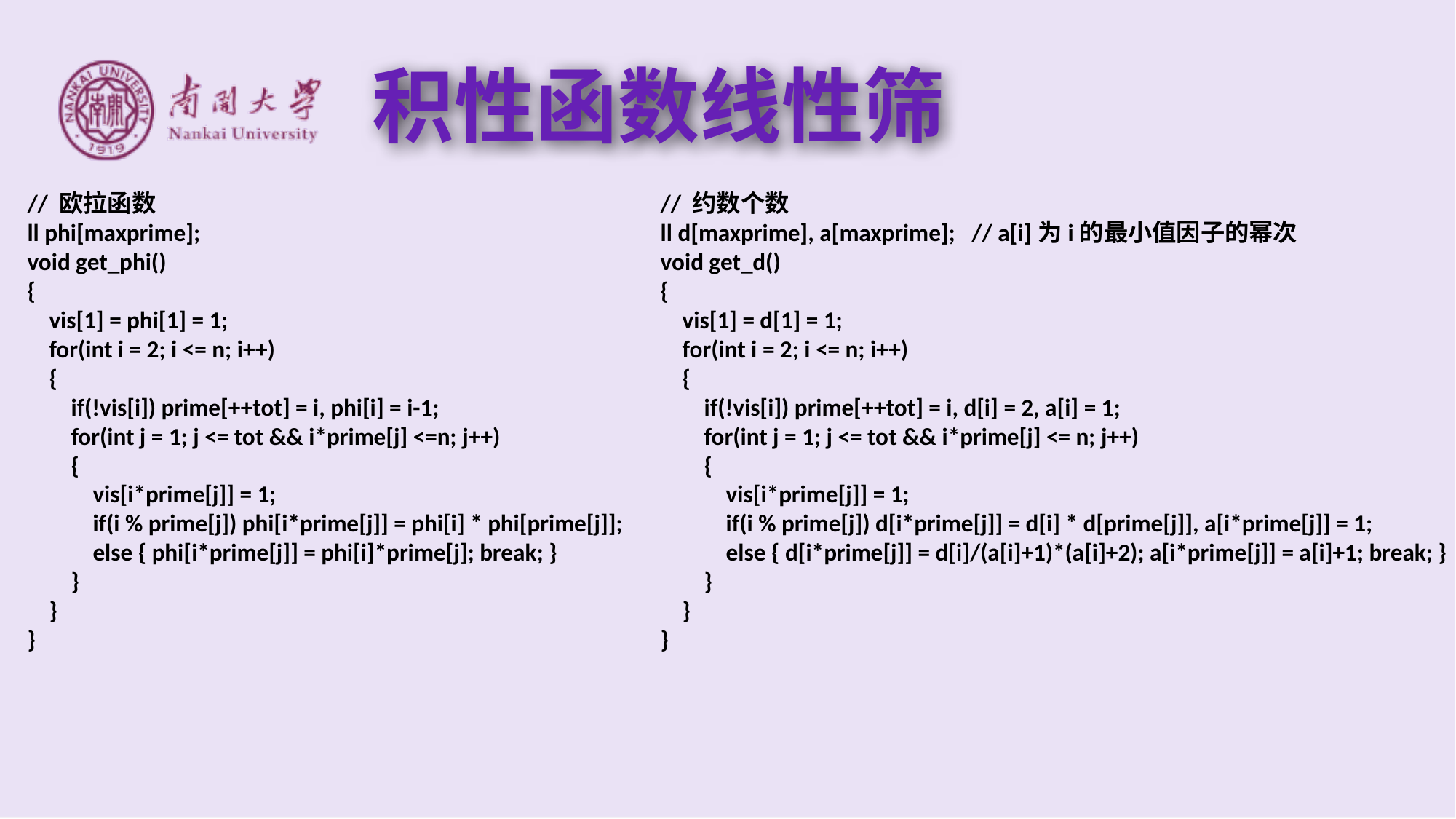

积性函数线性筛
// 欧拉函数
ll phi[maxprime];
void get_phi()
{
    vis[1] = phi[1] = 1;
    for(int i = 2; i <= n; i++)
    {
        if(!vis[i]) prime[++tot] = i, phi[i] = i-1;
        for(int j = 1; j <= tot && i*prime[j] <=n; j++)
        {
            vis[i*prime[j]] = 1;
            if(i % prime[j]) phi[i*prime[j]] = phi[i] * phi[prime[j]];
            else { phi[i*prime[j]] = phi[i]*prime[j]; break; }
        }
    }
}

// 约数个数
ll d[maxprime], a[maxprime];   // a[i]为i的最小值因子的幂次
void get_d()
{
    vis[1] = d[1] = 1;
    for(int i = 2; i <= n; i++)
    {
        if(!vis[i]) prime[++tot] = i, d[i] = 2, a[i] = 1;
        for(int j = 1; j <= tot && i*prime[j] <= n; j++)
        {
            vis[i*prime[j]] = 1;
            if(i % prime[j]) d[i*prime[j]] = d[i] * d[prime[j]], a[i*prime[j]] = 1;
            else { d[i*prime[j]] = d[i]/(a[i]+1)*(a[i]+2); a[i*prime[j]] = a[i]+1; break; }
        }
    }
}